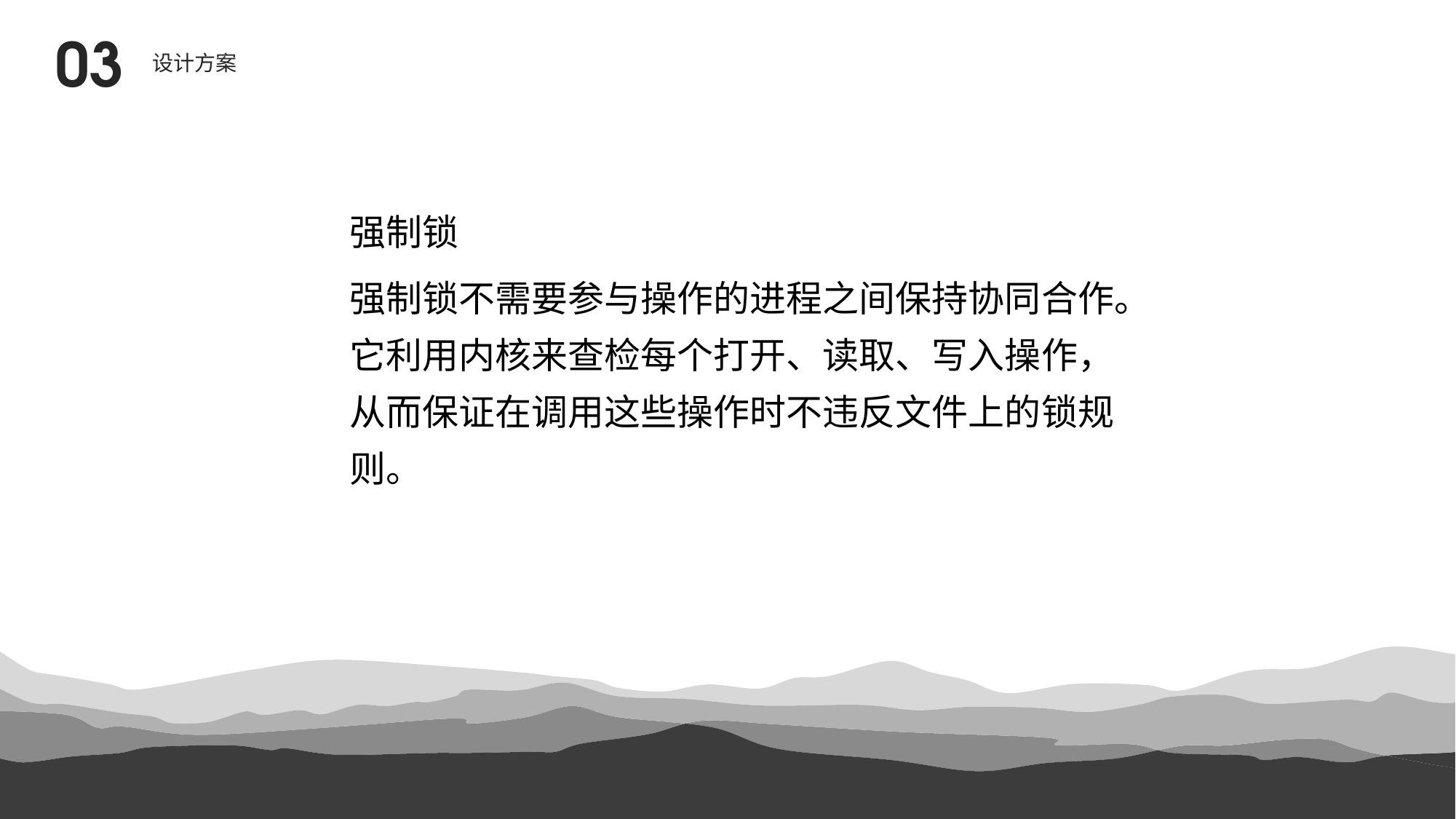

03
设计方案
强制锁
强制锁不需要参与操作的进程之间保持协同合作。它利用内核来查检每个打开、读取、写入操作，从而保证在调用这些操作时不违反文件上的锁规则。